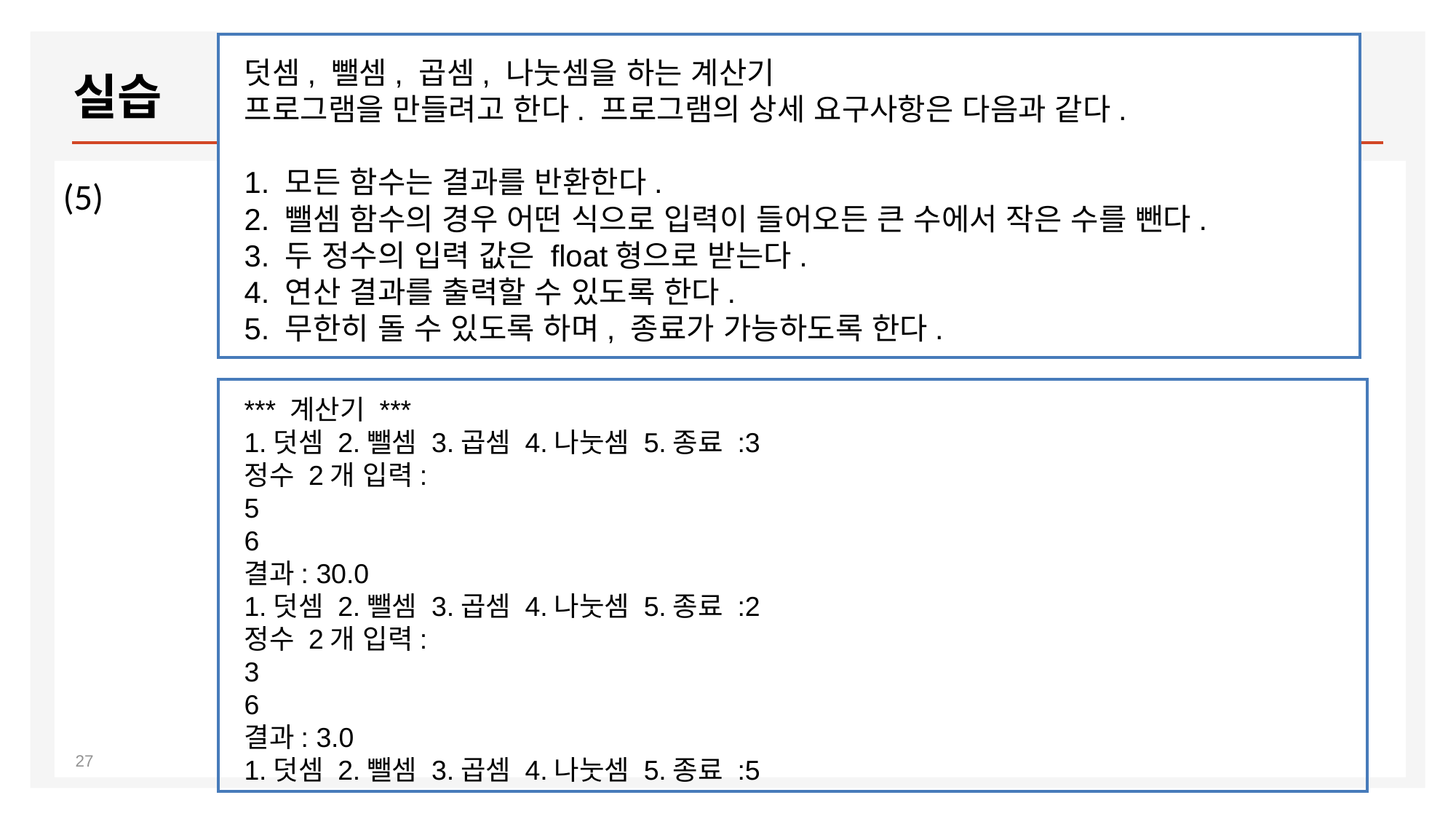

덧셈, 뺄셈, 곱셈, 나눗셈을 하는 계산기
프로그램을 만들려고 한다. 프로그램의 상세 요구사항은 다음과 같다.

1. 모든 함수는 결과를 반환한다.
2. 뺄셈 함수의 경우 어떤 식으로 입력이 들어오든 큰 수에서 작은 수를 뺀다.
3. 두 정수의 입력 값은 float형으로 받는다.
4. 연산 결과를 출력할 수 있도록 한다.
5. 무한히 돌 수 있도록 하며, 종료가 가능하도록 한다.
# 실습
(5)
*** 계산기 ***
1.덧셈 2.뺄셈 3.곱셈 4.나눗셈 5.종료 :3
정수 2개 입력:
5
6
결과: 30.0
1.덧셈 2.뺄셈 3.곱셈 4.나눗셈 5.종료 :2
정수 2개 입력:
3
6
결과: 3.0
1.덧셈 2.뺄셈 3.곱셈 4.나눗셈 5.종료 :5
27